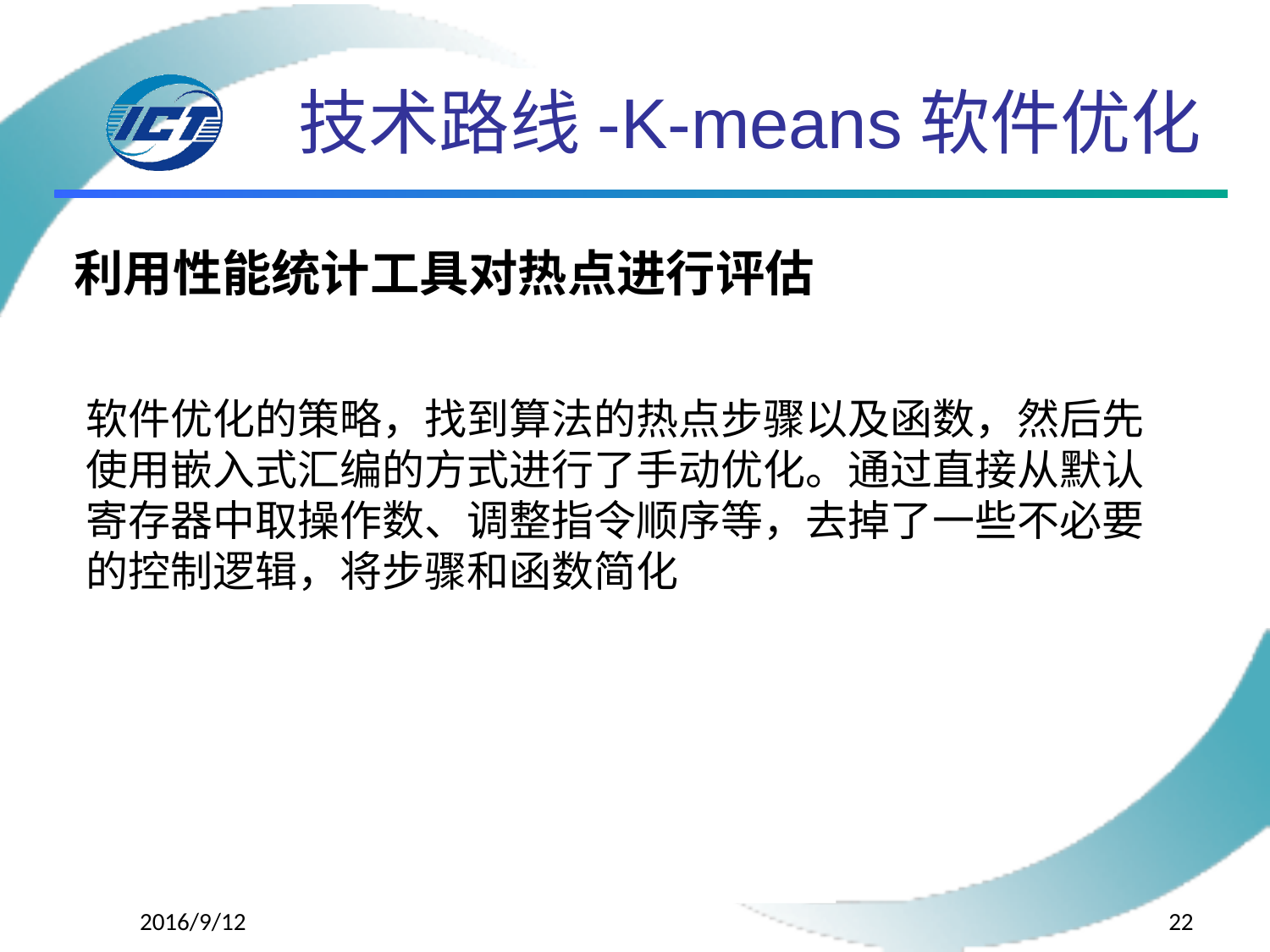

# 技术路线-K-means软件优化
利用性能统计工具对热点进行评估
软件优化的策略，找到算法的热点步骤以及函数，然后先使用嵌入式汇编的方式进行了手动优化。通过直接从默认寄存器中取操作数、调整指令顺序等，去掉了一些不必要的控制逻辑，将步骤和函数简化
2016/9/12
22